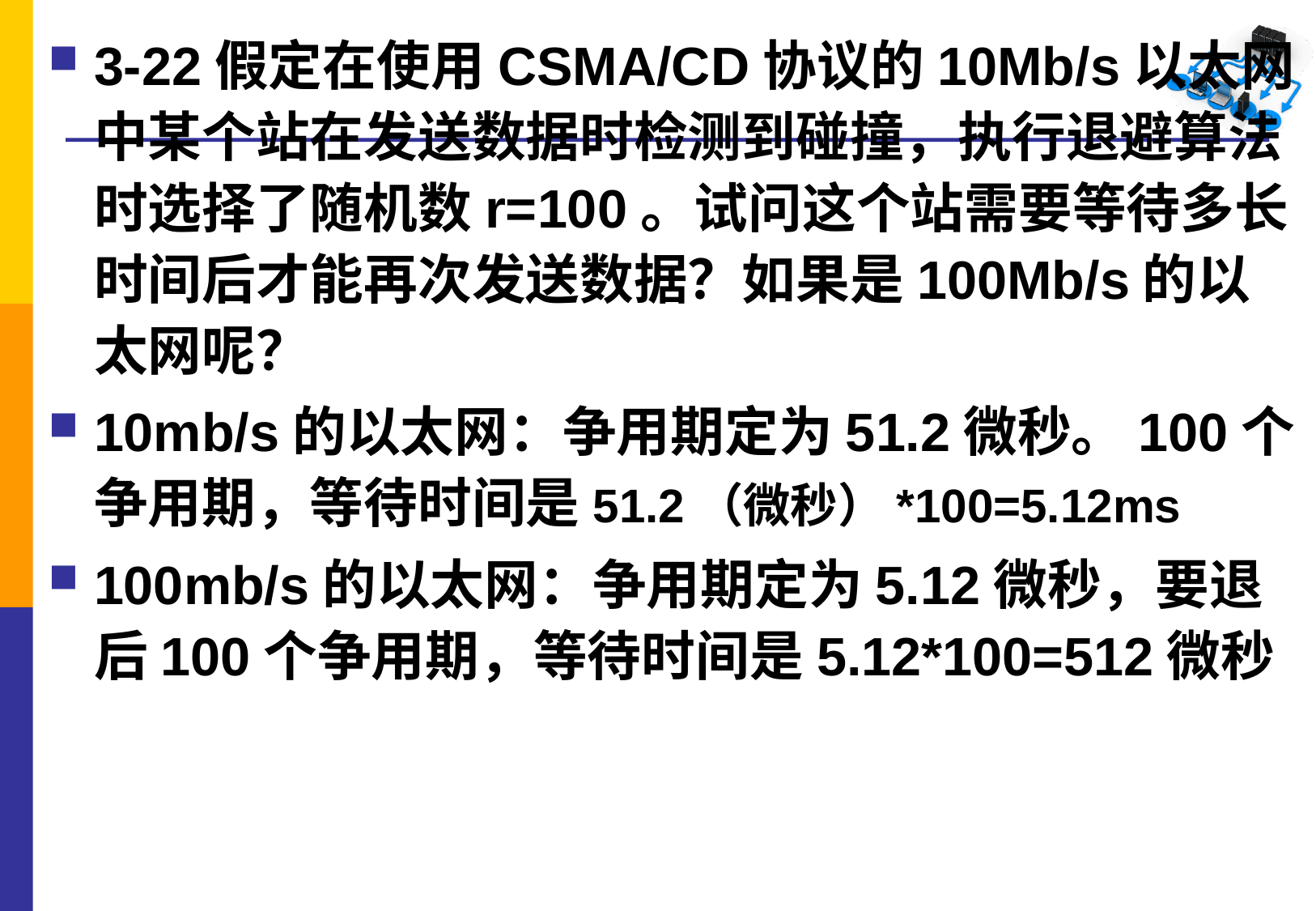

3-22假定在使用CSMA/CD协议的10Mb/s以太网中某个站在发送数据时检测到碰撞，执行退避算法时选择了随机数r=100。试问这个站需要等待多长时间后才能再次发送数据？如果是100Mb/s的以太网呢？
10mb/s的以太网：争用期定为51.2微秒。100个争用期，等待时间是51.2（微秒）*100=5.12ms
100mb/s的以太网：争用期定为5.12微秒，要退后100个争用期，等待时间是5.12*100=512微秒